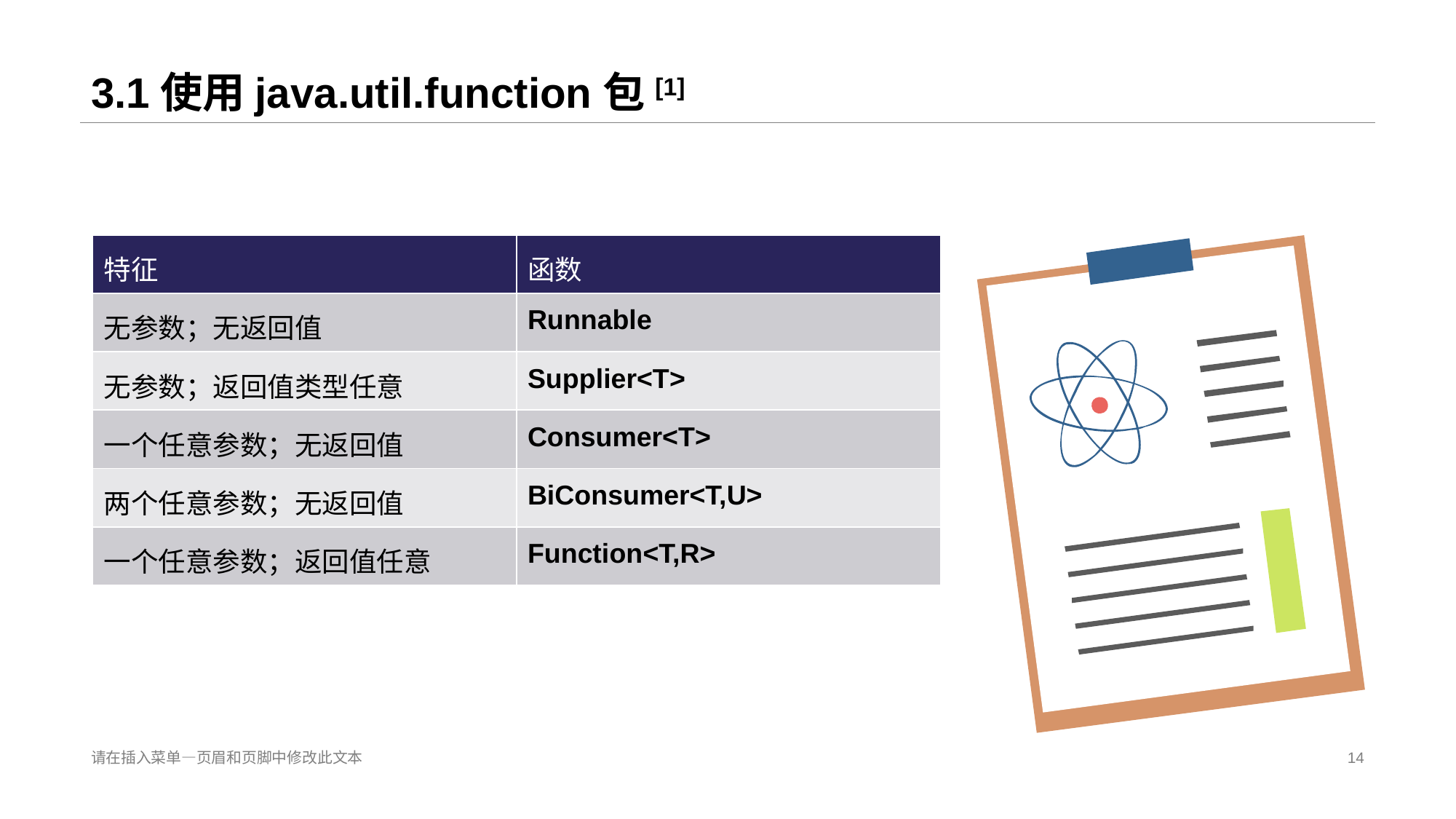

# 3.1使用java.util.function包[1]
| 特征 | 函数 |
| --- | --- |
| 无参数；无返回值 | Runnable |
| 无参数；返回值类型任意 | Supplier<T> |
| 一个任意参数；无返回值 | Consumer<T> |
| 两个任意参数；无返回值 | BiConsumer<T,U> |
| 一个任意参数；返回值任意 | Function<T,R> |

请在插入菜单—页眉和页脚中修改此文本
14